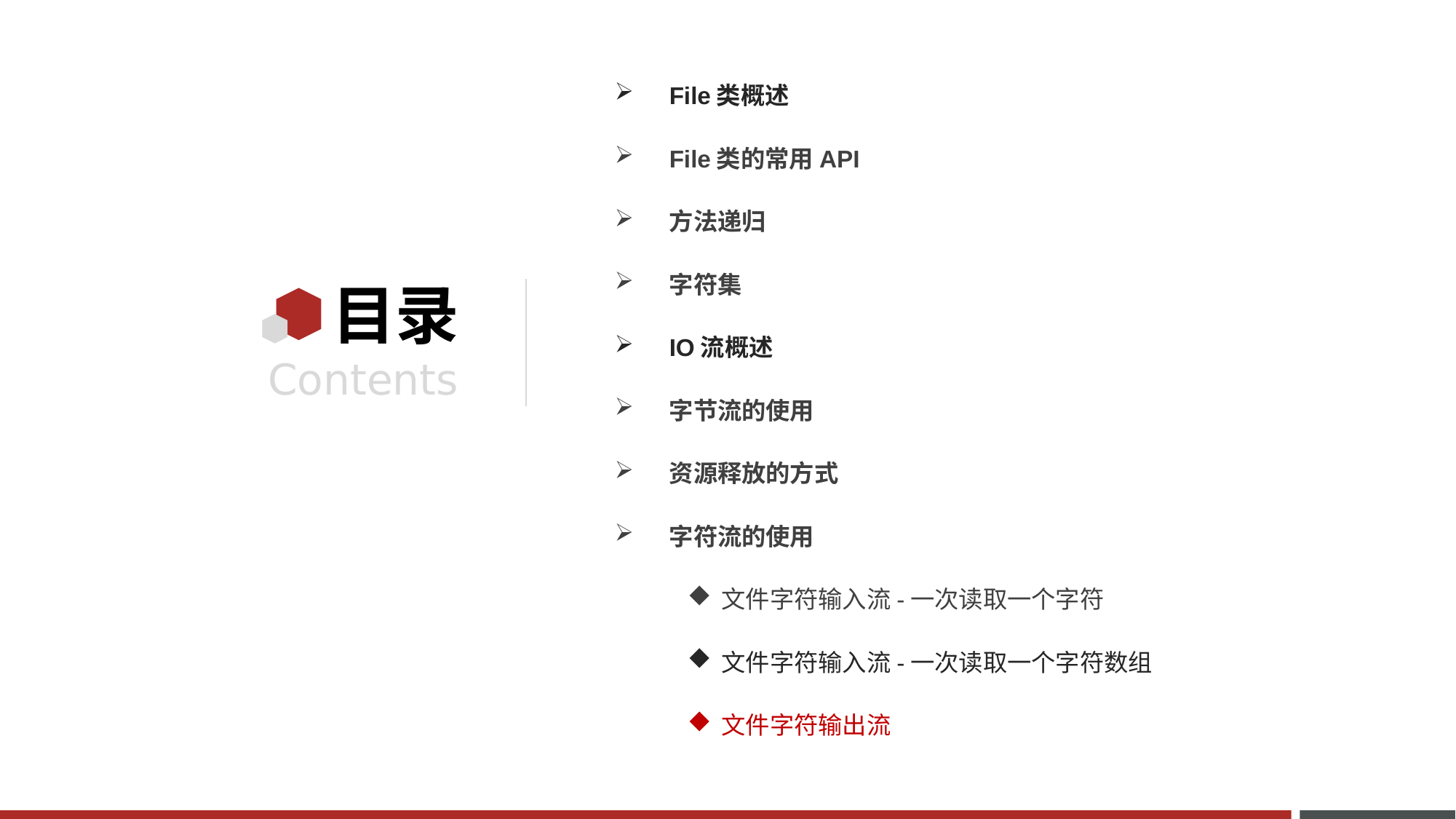

File类概述
File类的常用API
方法递归
字符集
IO流概述
字节流的使用
资源释放的方式
字符流的使用
文件字符输入流-一次读取一个字符
文件字符输入流-一次读取一个字符数组
文件字符输出流